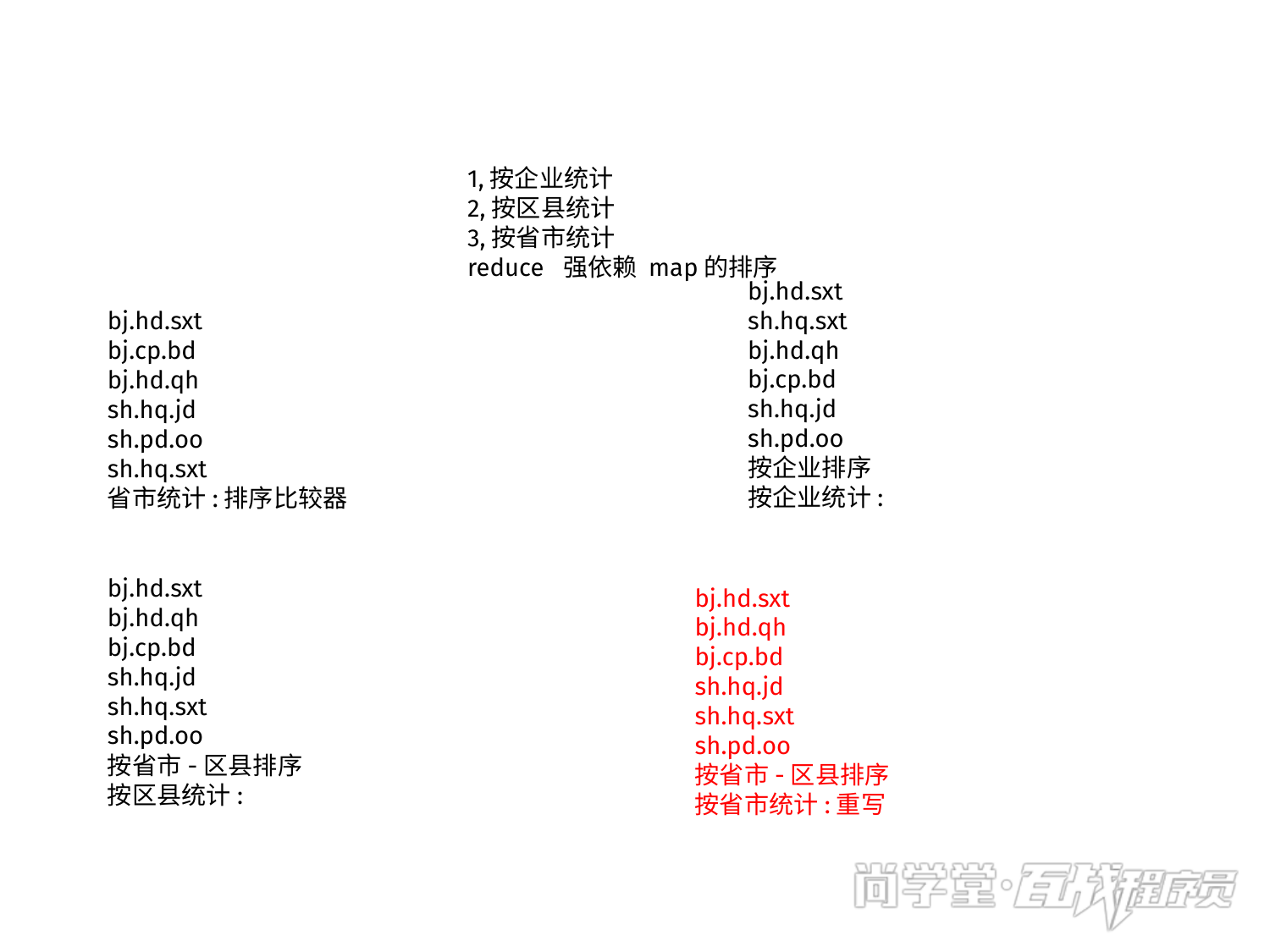

1,按企业统计
2,按区县统计
3,按省市统计
reduce  强依赖 map的排序
bj.hd.sxt
sh.hq.sxt
bj.hd.qh
bj.cp.bd
sh.hq.jd
sh.pd.oo
按企业排序
按企业统计:
bj.hd.sxt
bj.cp.bd
bj.hd.qh
sh.hq.jd
sh.pd.oo
sh.hq.sxt
省市统计:排序比较器
bj.hd.sxt
bj.hd.qh
bj.cp.bd
sh.hq.jd
sh.hq.sxt
sh.pd.oo
按省市-区县排序
按区县统计:
bj.hd.sxt
bj.hd.qh
bj.cp.bd
sh.hq.jd
sh.hq.sxt
sh.pd.oo
按省市-区县排序
按省市统计:重写